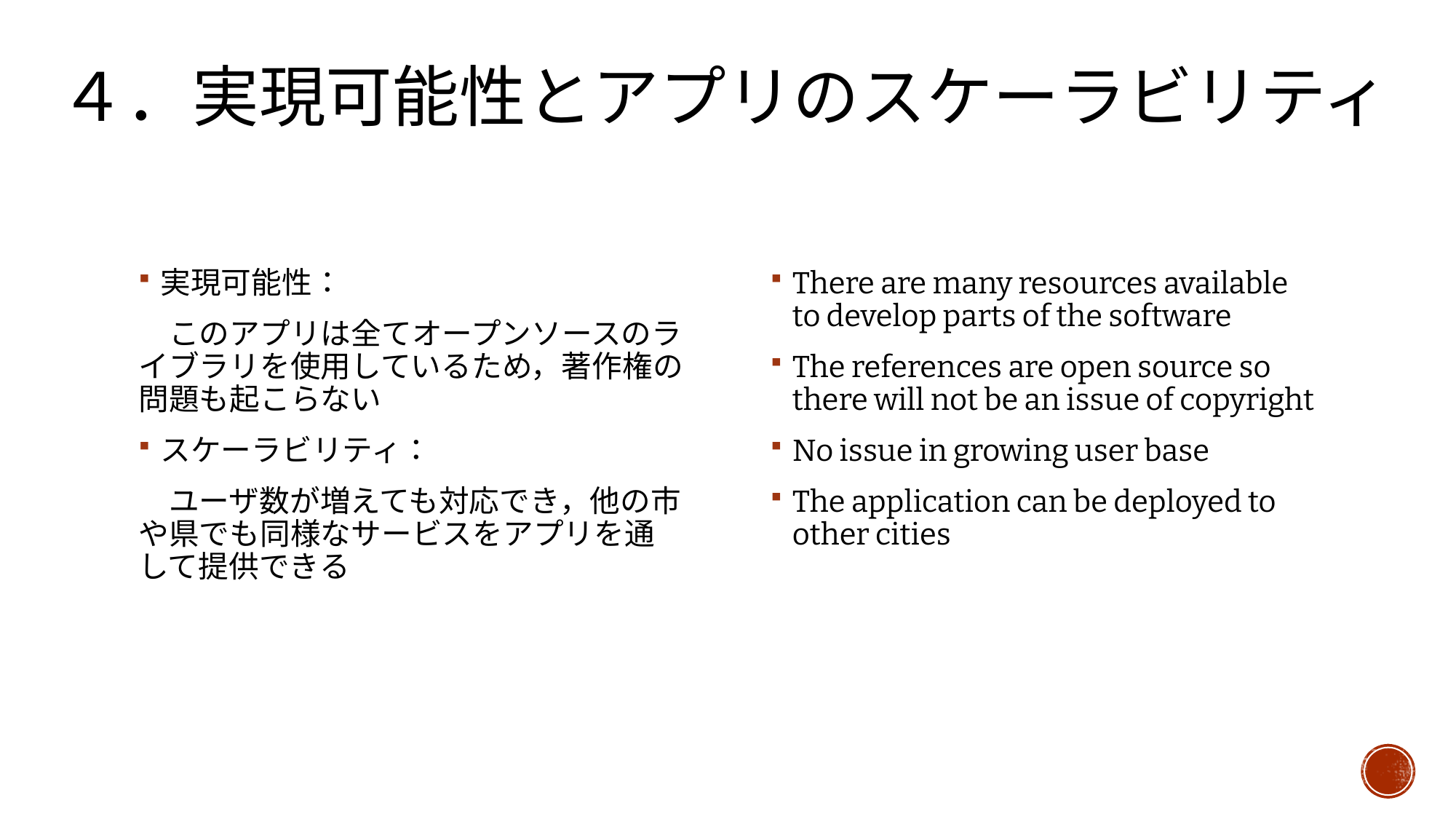

# ４．実現可能性とアプリのスケーラビリティ
実現可能性：
　このアプリは全てオープンソースのライブラリを使用しているため，著作権の問題も起こらない
スケーラビリティ：
　ユーザ数が増えても対応でき，他の市や県でも同様なサービスをアプリを通して提供できる

There are many resources available to develop parts of the software
The references are open source so there will not be an issue of copyright
No issue in growing user base
The application can be deployed to other cities